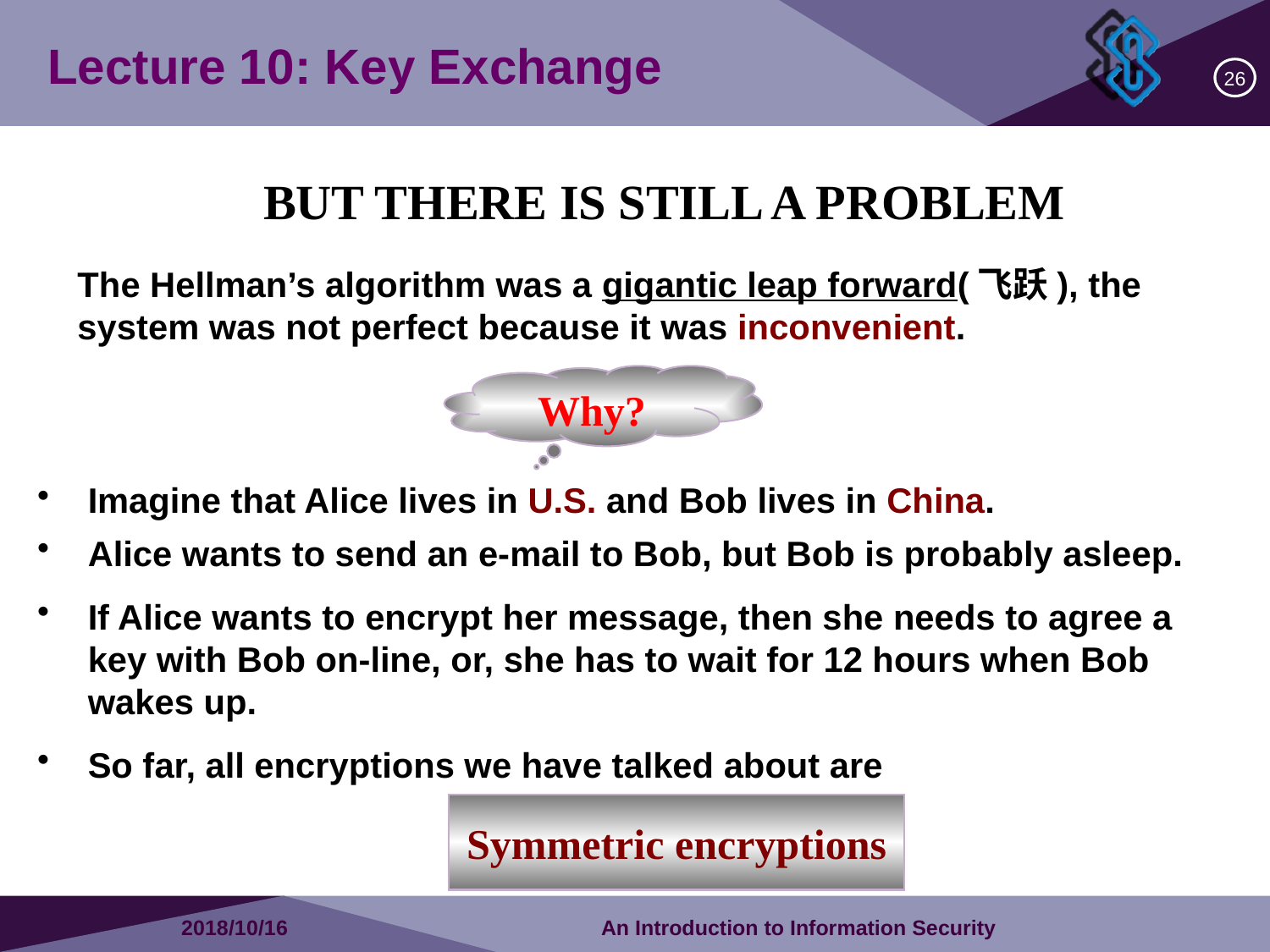

Lecture 10: Key Exchange
26
BUT THERE IS STILL A PROBLEM
The Hellman’s algorithm was a gigantic leap forward(飞跃), the system was not perfect because it was inconvenient.
Why?
Imagine that Alice lives in U.S. and Bob lives in China.
Alice wants to send an e-mail to Bob, but Bob is probably asleep.
If Alice wants to encrypt her message, then she needs to agree a key with Bob on-line, or, she has to wait for 12 hours when Bob wakes up.
So far, all encryptions we have talked about are
Symmetric encryptions
2018/10/16
An Introduction to Information Security